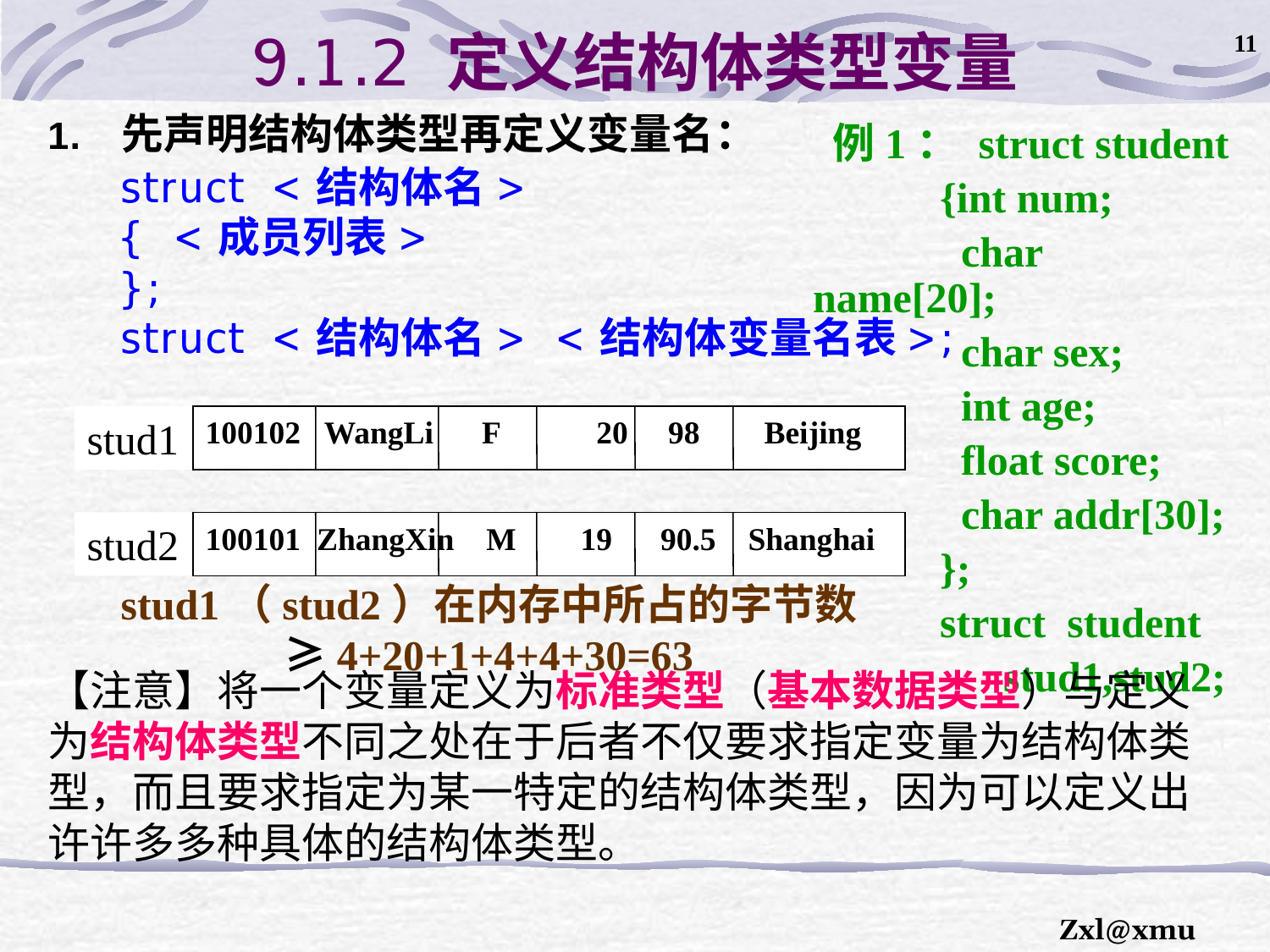

11
# 9.1.2 定义结构体类型变量
先声明结构体类型再定义变量名：
	struct  <结构体名>
	{  <成员列表>
	};
	struct  <结构体名>  <结构体变量名表>;
 例1： struct student
	{int num;
	  char name[20];
	  char sex;
	  int age;
	  float score;
	  char addr[30];
	};
	struct  student
	      stud1,stud2;
stud1
100102   WangLi      F            20     98        Beijing

100101  ZhangXin    M        19      90.5    Shanghai

stud2
stud1（stud2）在内存中所占的字节数≥4+20+1+4+4+30=63
【注意】将一个变量定义为标准类型（基本数据类型）与定义为结构体类型不同之处在于后者不仅要求指定变量为结构体类型，而且要求指定为某一特定的结构体类型，因为可以定义出许许多多种具体的结构体类型。